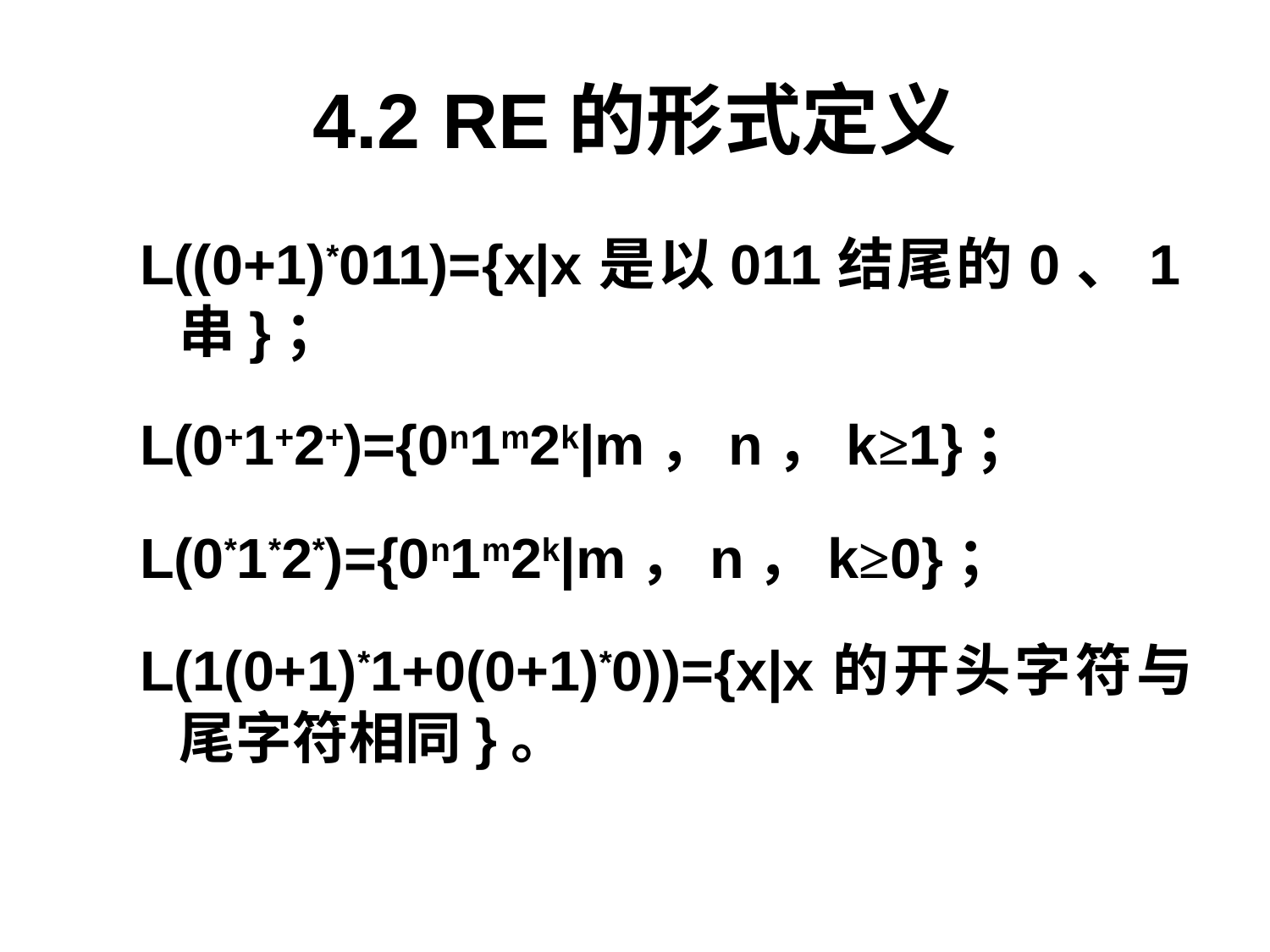

# 4.2 RE的形式定义
L((0+1)*011)={x|x是以011结尾的0、1串}；
L(0+1+2+)={0n1m2k|m，n，k≥1}；
L(0*1*2*)={0n1m2k|m，n，k≥0}；
L(1(0+1)*1+0(0+1)*0))={x|x的开头字符与尾字符相同}。

21